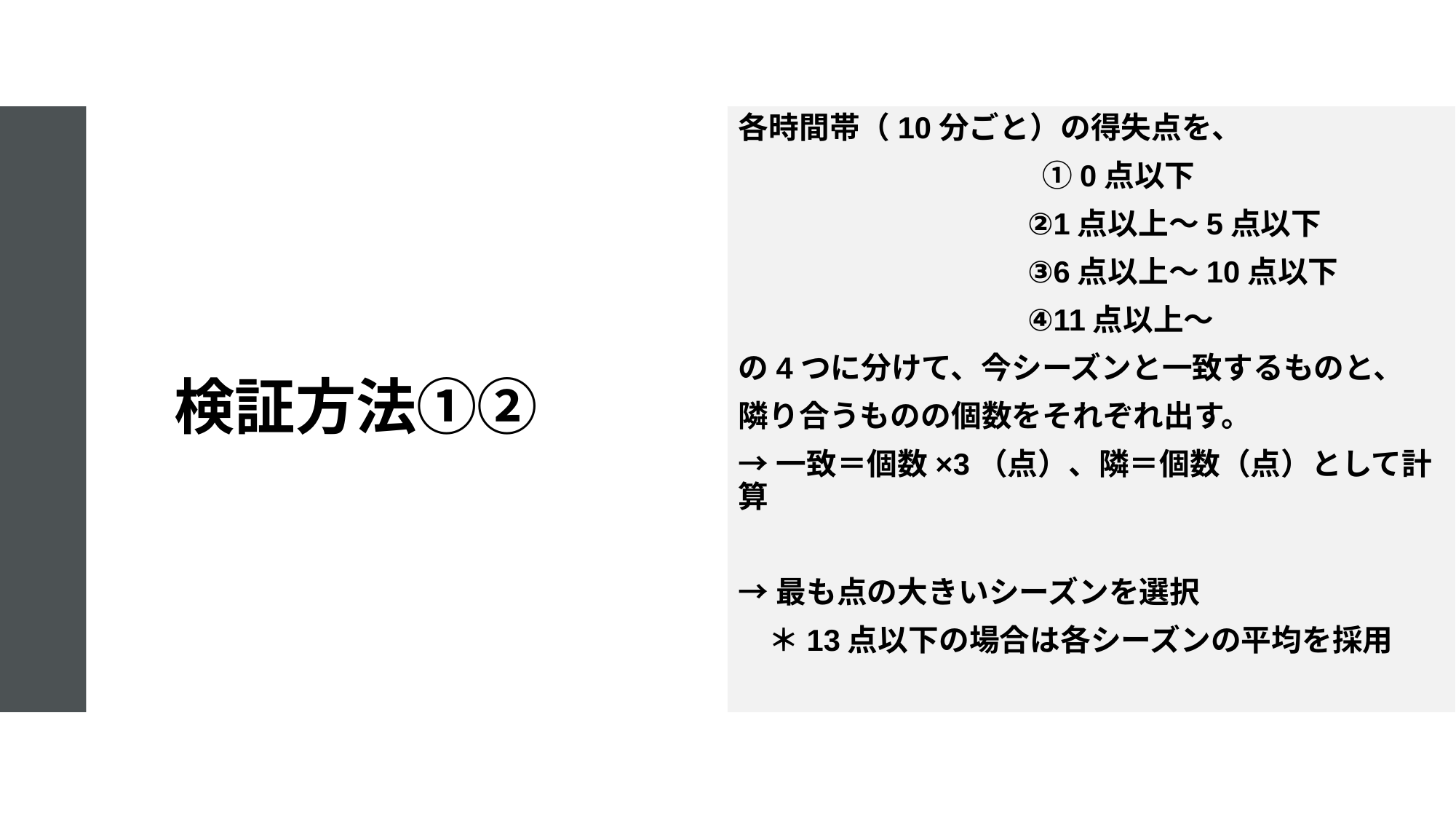

各時間帯（10分ごと）の得失点を、
　　　　　　　　　　①0点以下
②1点以上～5点以下
③6点以上～10点以下
④11点以上～
の4つに分けて、今シーズンと一致するものと、
隣り合うものの個数をそれぞれ出す。
→一致＝個数×3（点）、隣＝個数（点）として計算

→最も点の大きいシーズンを選択
　＊13点以下の場合は各シーズンの平均を採用

# 検証方法①②